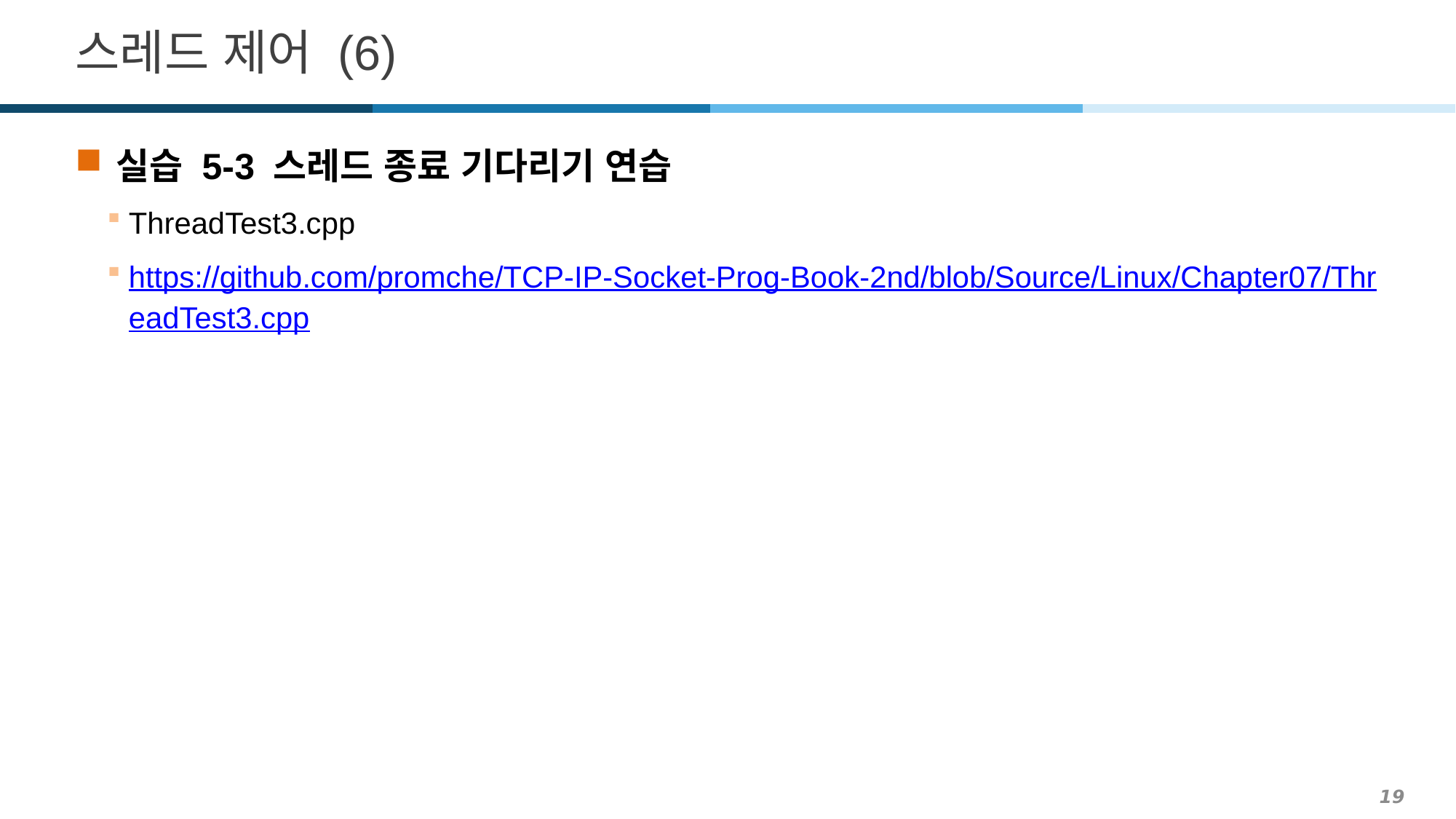

# 스레드 제어 (6)
실습 5-3 스레드 종료 기다리기 연습
ThreadTest3.cpp
https://github.com/promche/TCP-IP-Socket-Prog-Book-2nd/blob/Source/Linux/Chapter07/ThreadTest3.cpp